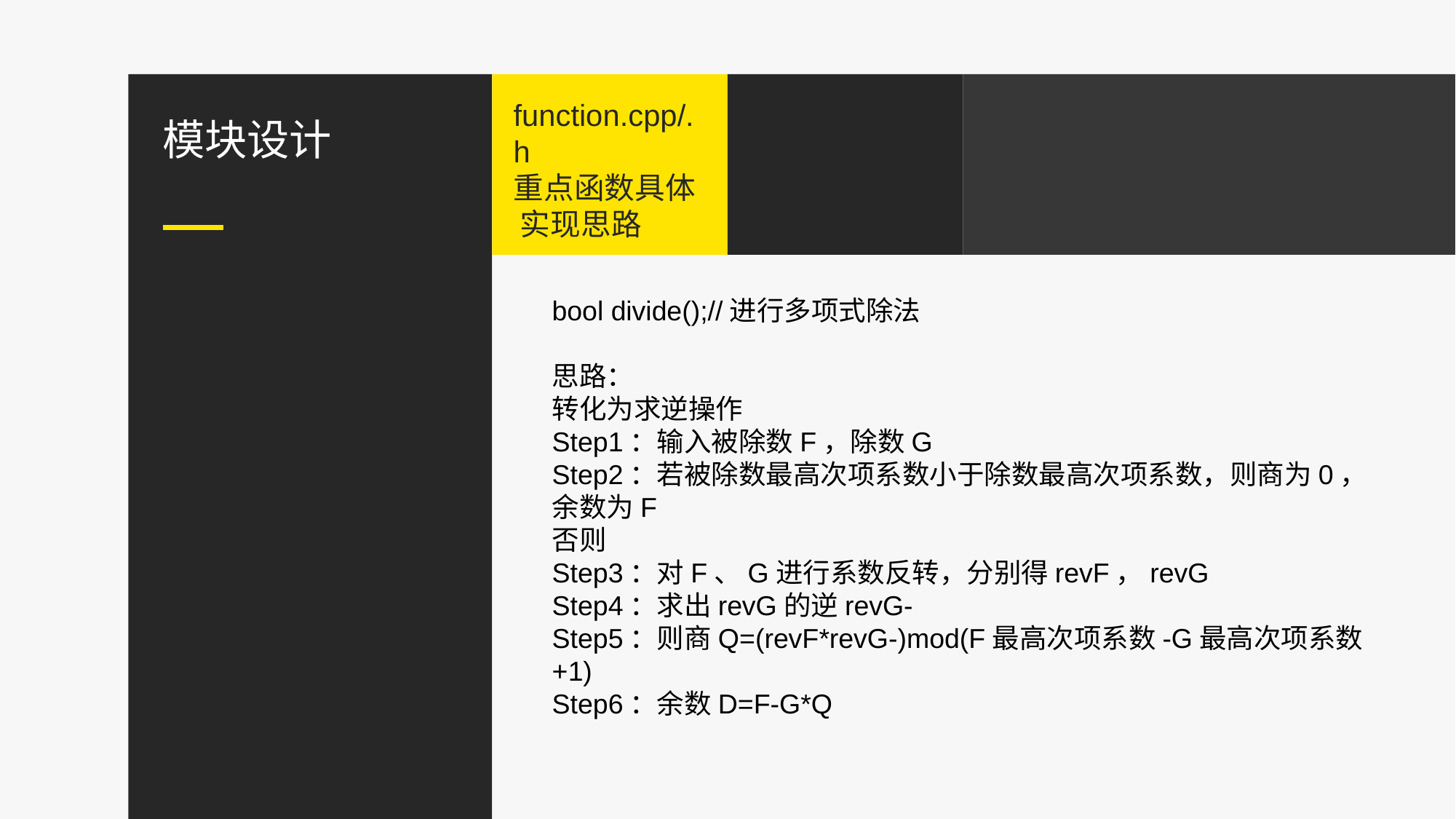

function.cpp/.h
重点函数具体   实现思路
模块设计

bool divide();//进行多项式除法

思路：
转化为求逆操作
Step1：输入被除数F，除数G
Step2：若被除数最高次项系数小于除数最高次项系数，则商为0，余数为F
否则
Step3：对F、G进行系数反转，分别得revF，revG
Step4：求出revG的逆revG-
Step5：则商Q=(revF*revG-)mod(F最高次项系数-G最高次项系数+1)
Step6：余数D=F-G*Q